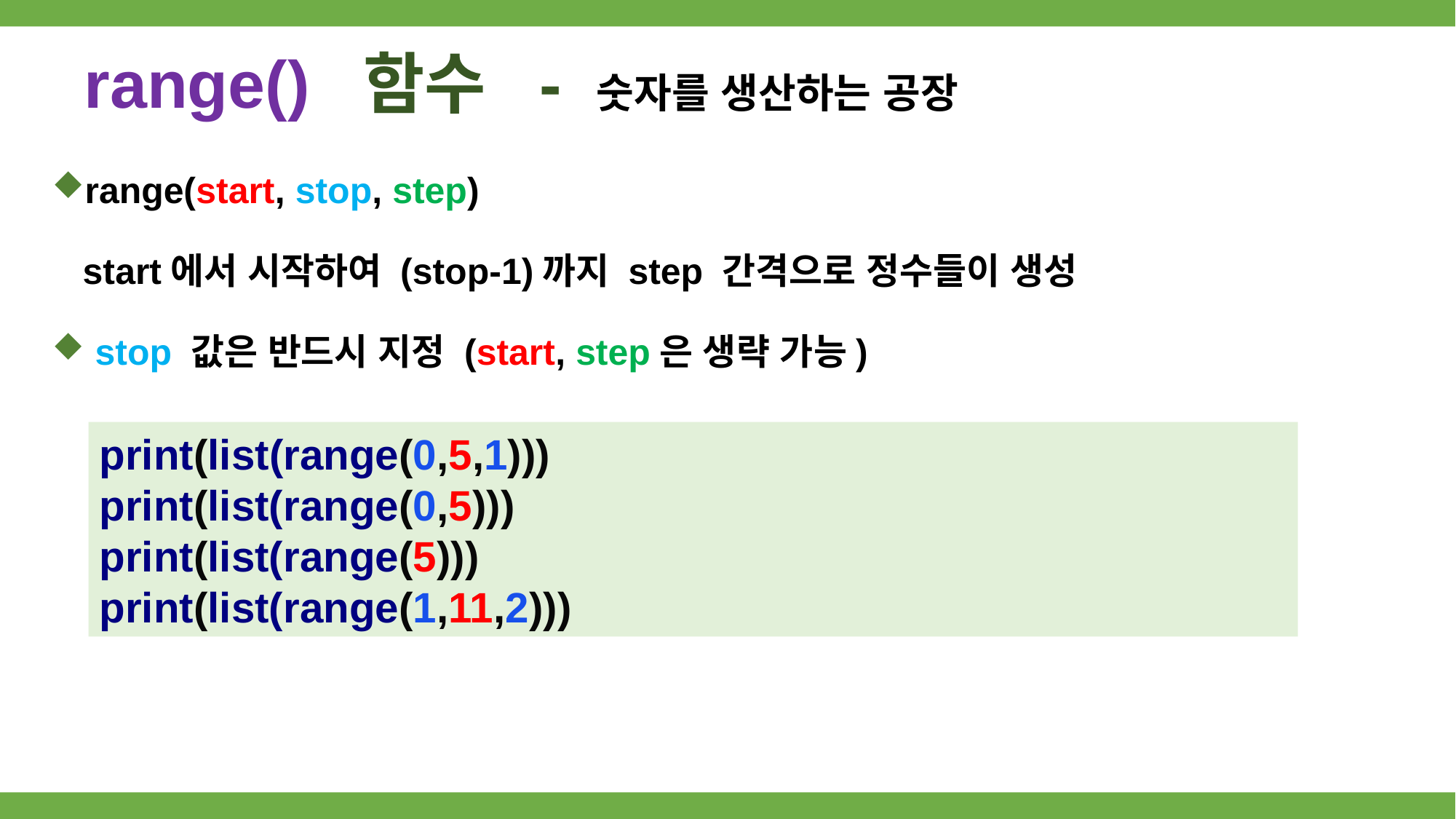

# range()  함수  - 숫자를 생산하는 공장

range(start, stop, step)
   start에서 시작하여 (stop-1)까지 step 간격으로 정수들이 생성
 stop 값은 반드시 지정 (start, step은 생략 가능)

print(list(range(0,5,1)))
print(list(range(0,5)))
print(list(range(5)))
print(list(range(1,11,2)))